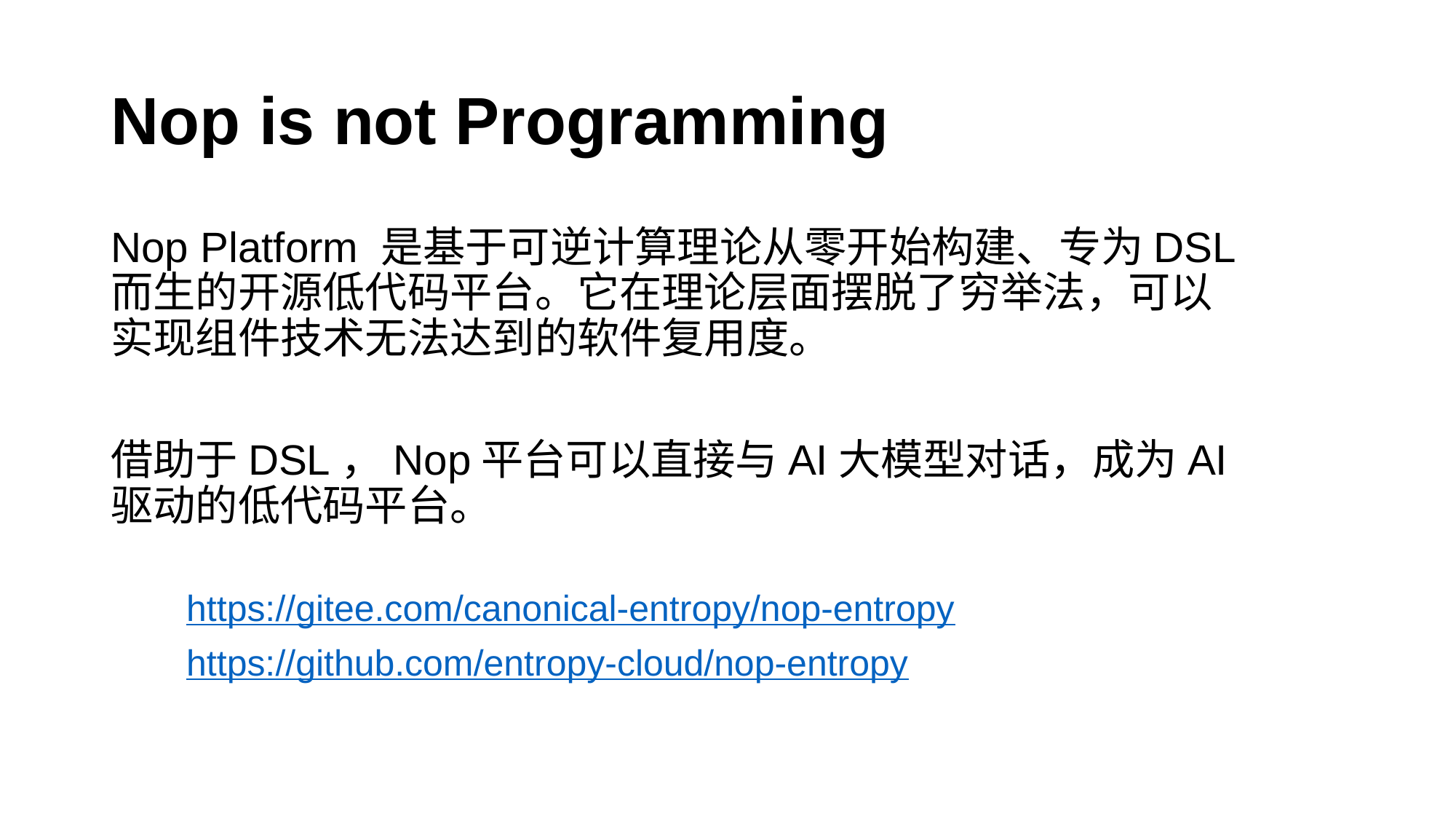

# Nop is not Programming
Nop Platform 是基于可逆计算理论从零开始构建、专为DSL而生的开源低代码平台。它在理论层面摆脱了穷举法，可以实现组件技术无法达到的软件复用度。

借助于DSL，Nop平台可以直接与AI大模型对话，成为AI驱动的低代码平台。

https://gitee.com/canonical-entropy/nop-entropy
https://github.com/entropy-cloud/nop-entropy